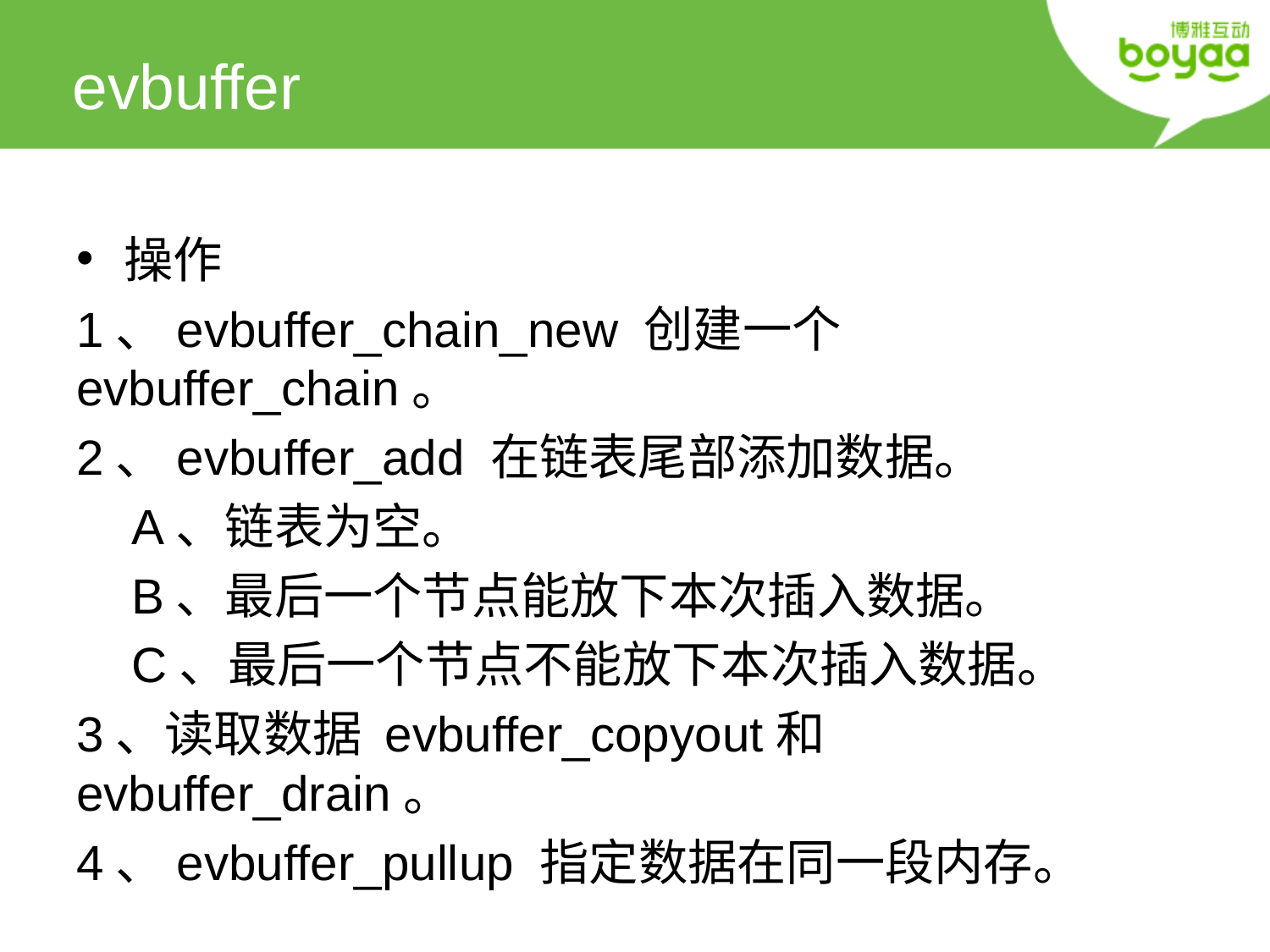

# evbuffer
操作
1、evbuffer_chain_new 创建一个evbuffer_chain。
2、evbuffer_add 在链表尾部添加数据。
    A、链表为空。
    B、最后一个节点能放下本次插入数据。
    C、最后一个节点不能放下本次插入数据。
3、读取数据 evbuffer_copyout和evbuffer_drain。
4、evbuffer_pullup 指定数据在同一段内存。